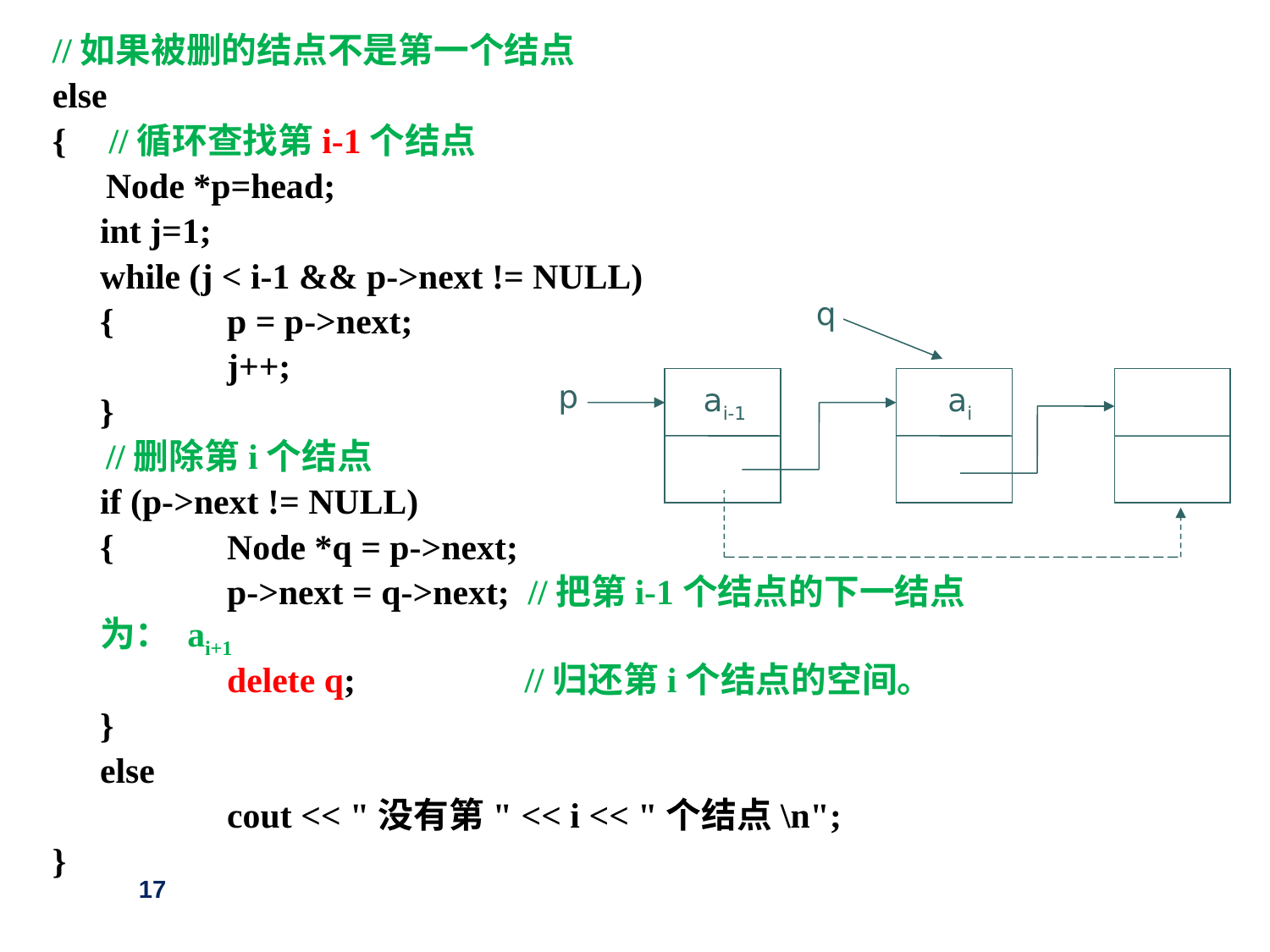

//如果被删的结点不是第一个结点
else
{	 //循环查找第i-1个结点
      Node *p=head;
	int j=1;
	while (j < i-1 && p->next != NULL)
	{	p = p->next;
		j++;
	}
      //删除第i个结点
	if (p->next != NULL)
	{	Node *q = p->next;
		p->next = q->next;  //把第i-1个结点的下一结点为： ai+1
		delete q;                   //归还第i个结点的空间。
	}
	else
		cout << "没有第" << i << "个结点\n";
}
q

p
ai-1
ai

17